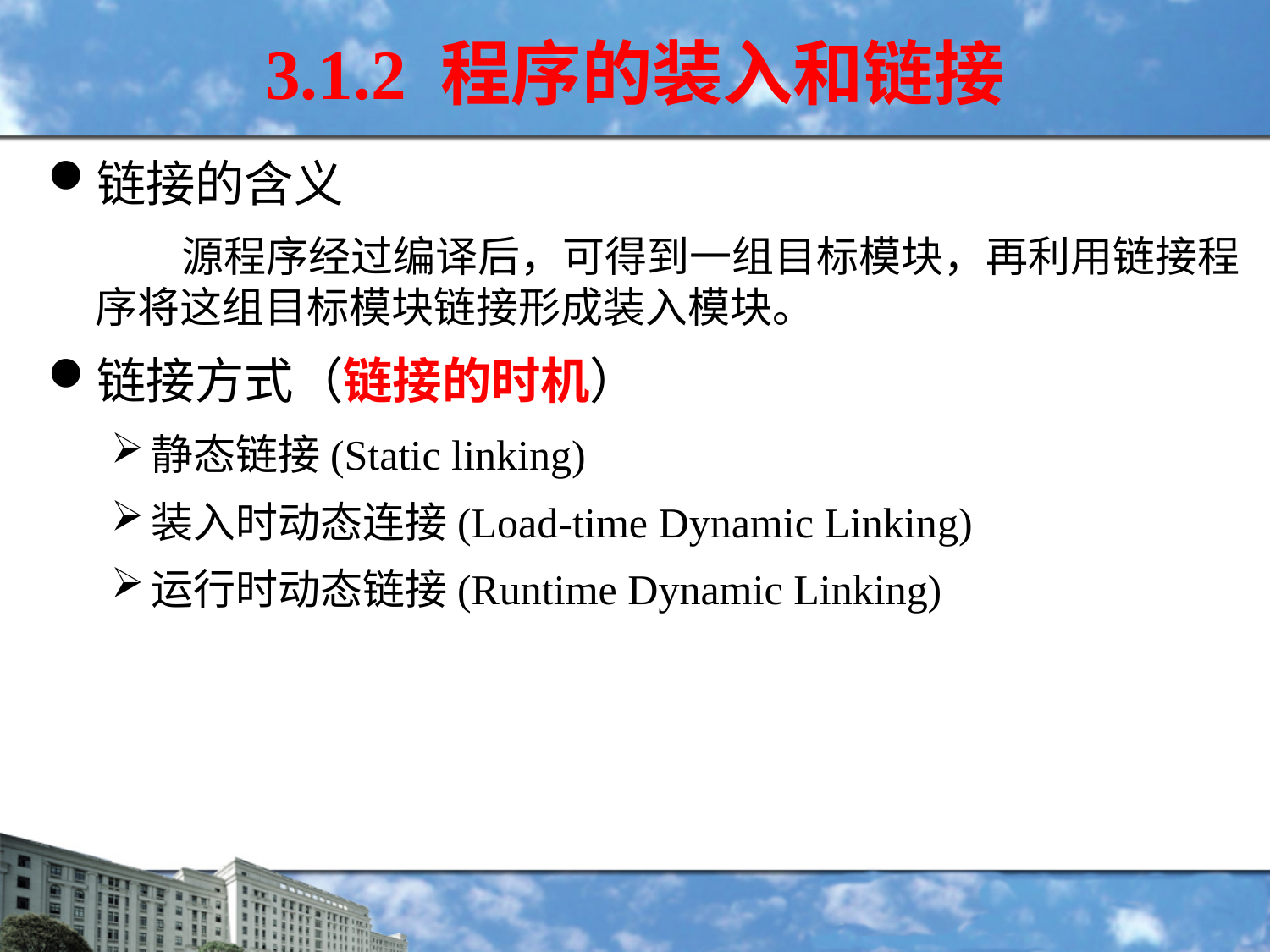

3.1.2 程序的装入和链接
链接的含义
             源程序经过编译后，可得到一组目标模块，再利用链接程序将这组目标模块链接形成装入模块。
链接方式（链接的时机）
静态链接(Static linking)
装入时动态连接(Load-time Dynamic Linking)
运行时动态链接(Runtime Dynamic Linking)